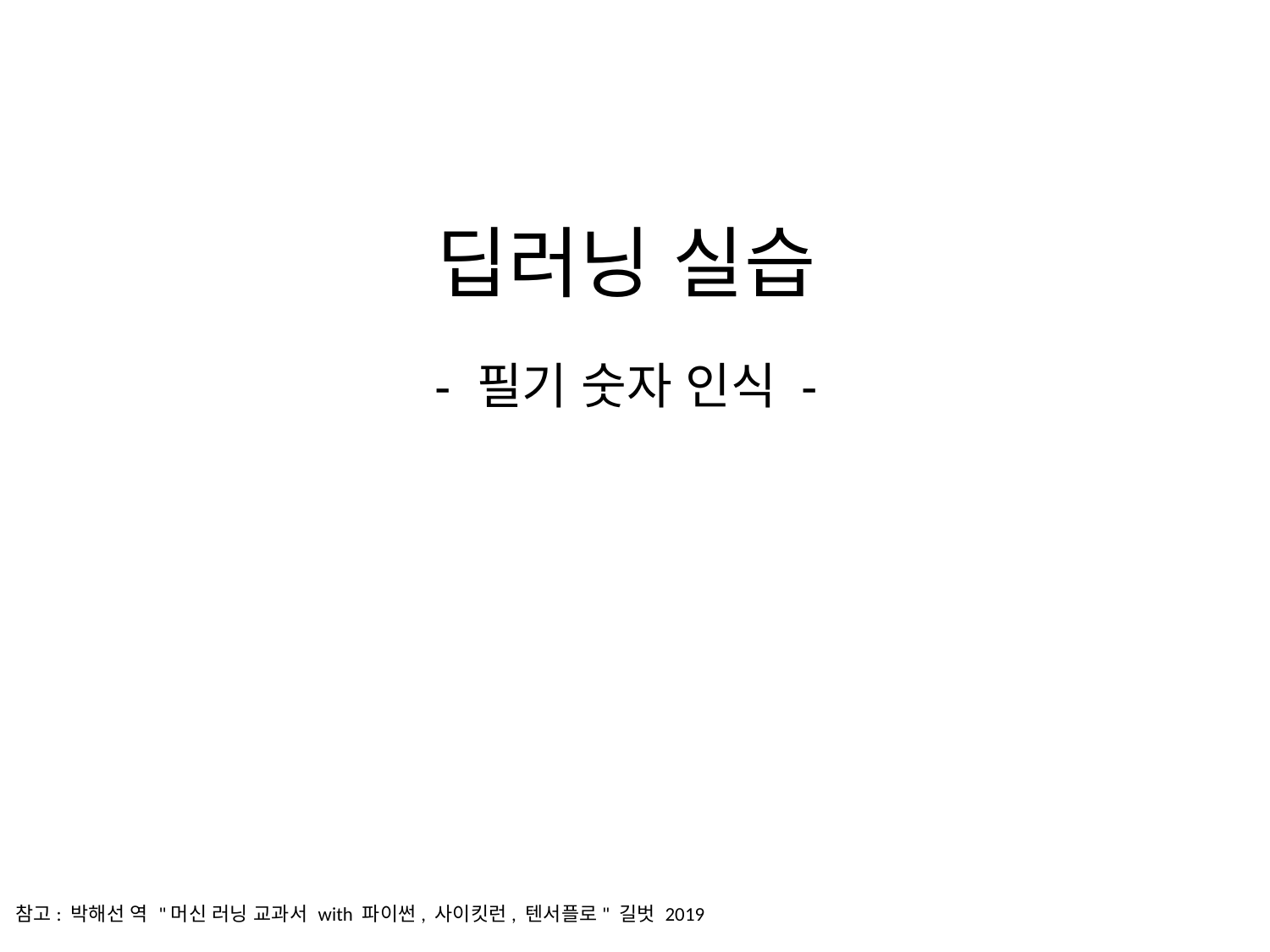

# 딥러닝 실습 - 필기 숫자 인식 -
참고: 박해선 역 "머신 러닝 교과서 with 파이썬, 사이킷런, 텐서플로" 길벗 2019